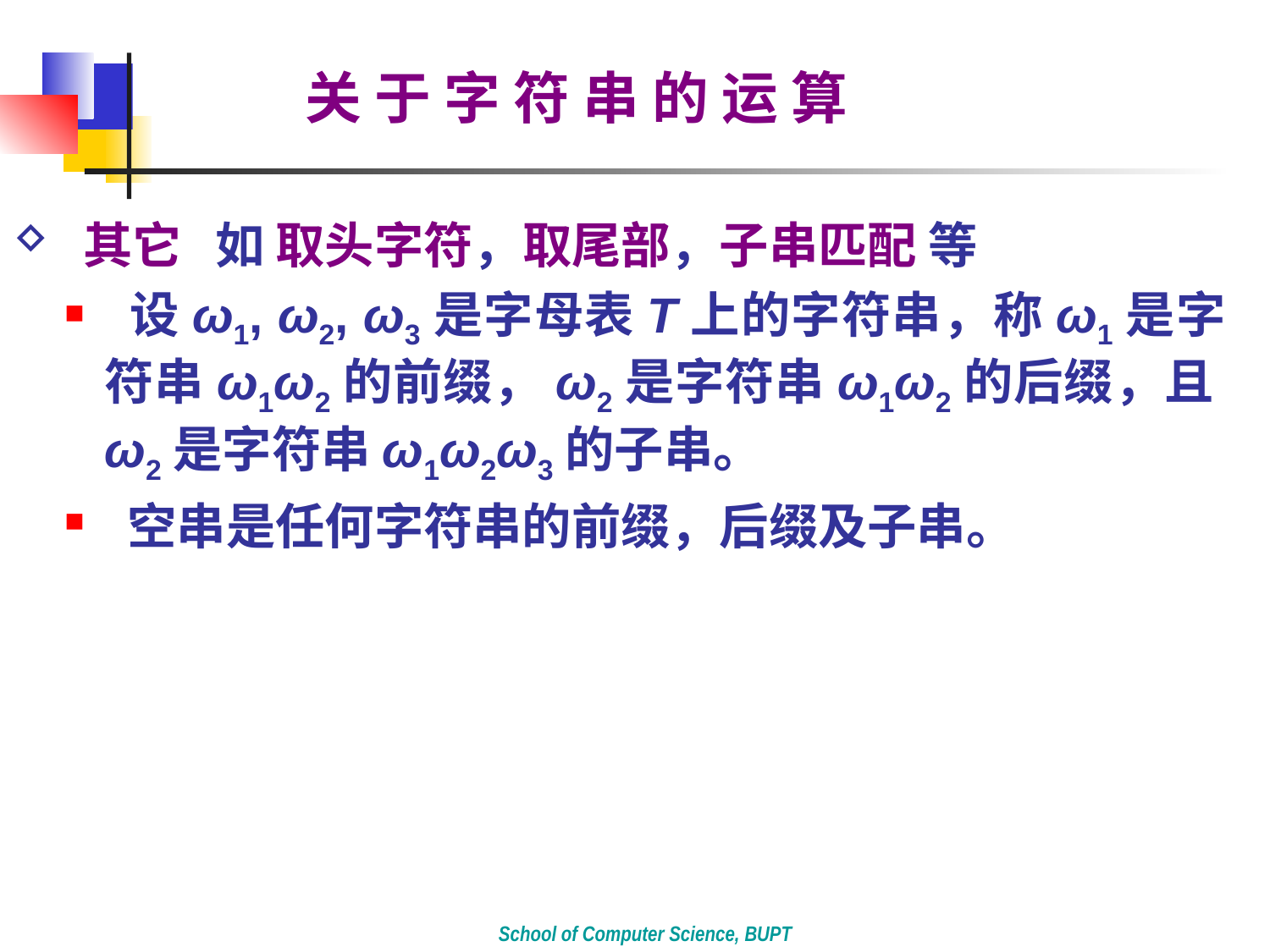

关 于 字 符 串 的 运 算
  其它   如 取头字符，取尾部，子串匹配 等
 设ω1, ω2, ω3是字母表T上的字符串，称ω1是字符串ω1ω2的前缀，ω2是字符串ω1ω2的后缀，且ω2是字符串ω1ω2ω3的子串。
 空串是任何字符串的前缀，后缀及子串。

School of Computer Science, BUPT
6